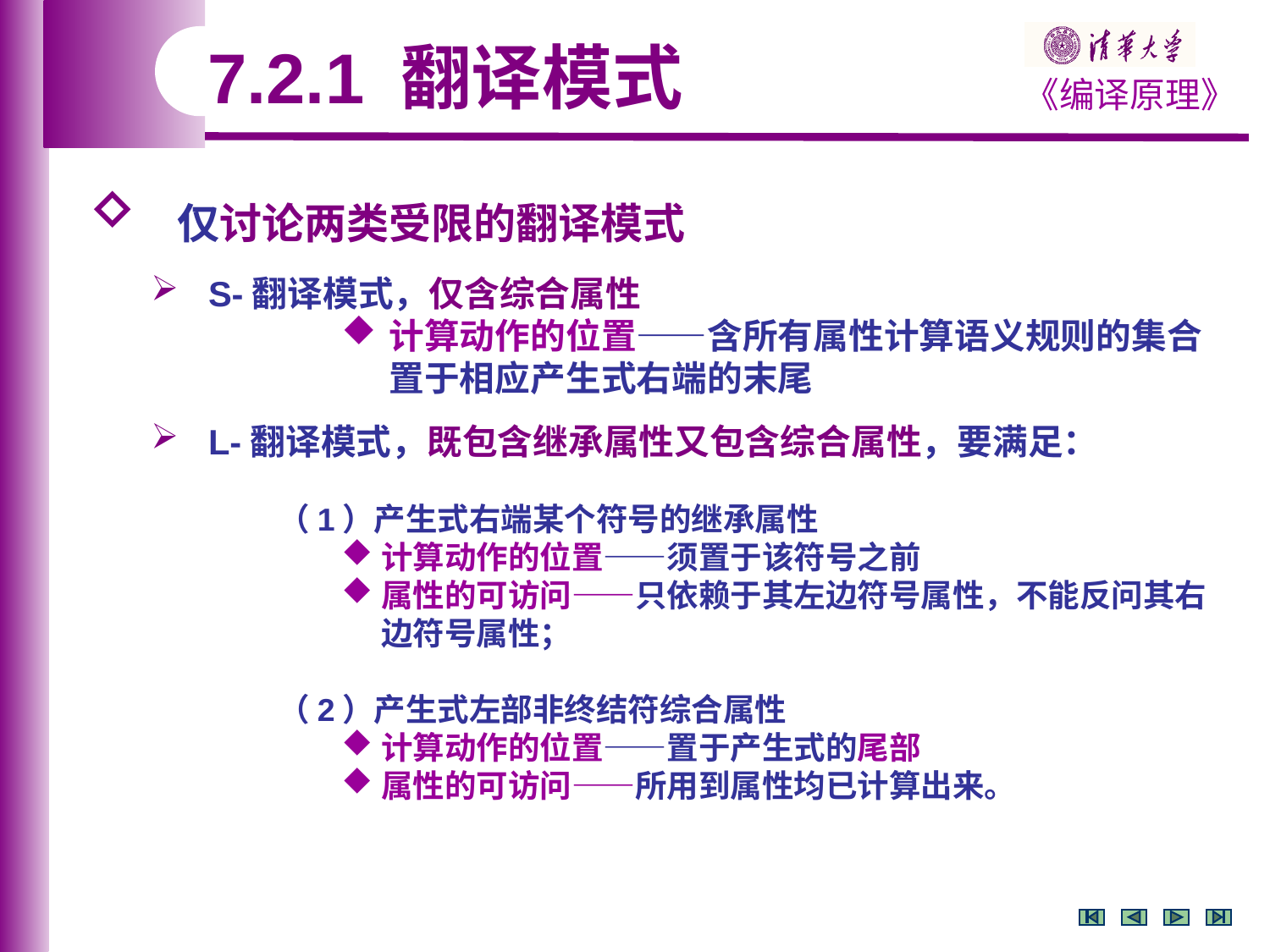

7.2.1 翻译模式
  仅讨论两类受限的翻译模式

 S-翻译模式，仅含综合属性
计算动作的位置——含所有属性计算语义规则的集合置于相应产生式右端的末尾

 L-翻译模式，既包含继承属性又包含综合属性，要满足：

（1）产生式右端某个符号的继承属性
计算动作的位置——须置于该符号之前
属性的可访问——只依赖于其左边符号属性，不能反问其右边符号属性；

（2）产生式左部非终结符综合属性
计算动作的位置——置于产生式的尾部
属性的可访问——所用到属性均已计算出来。